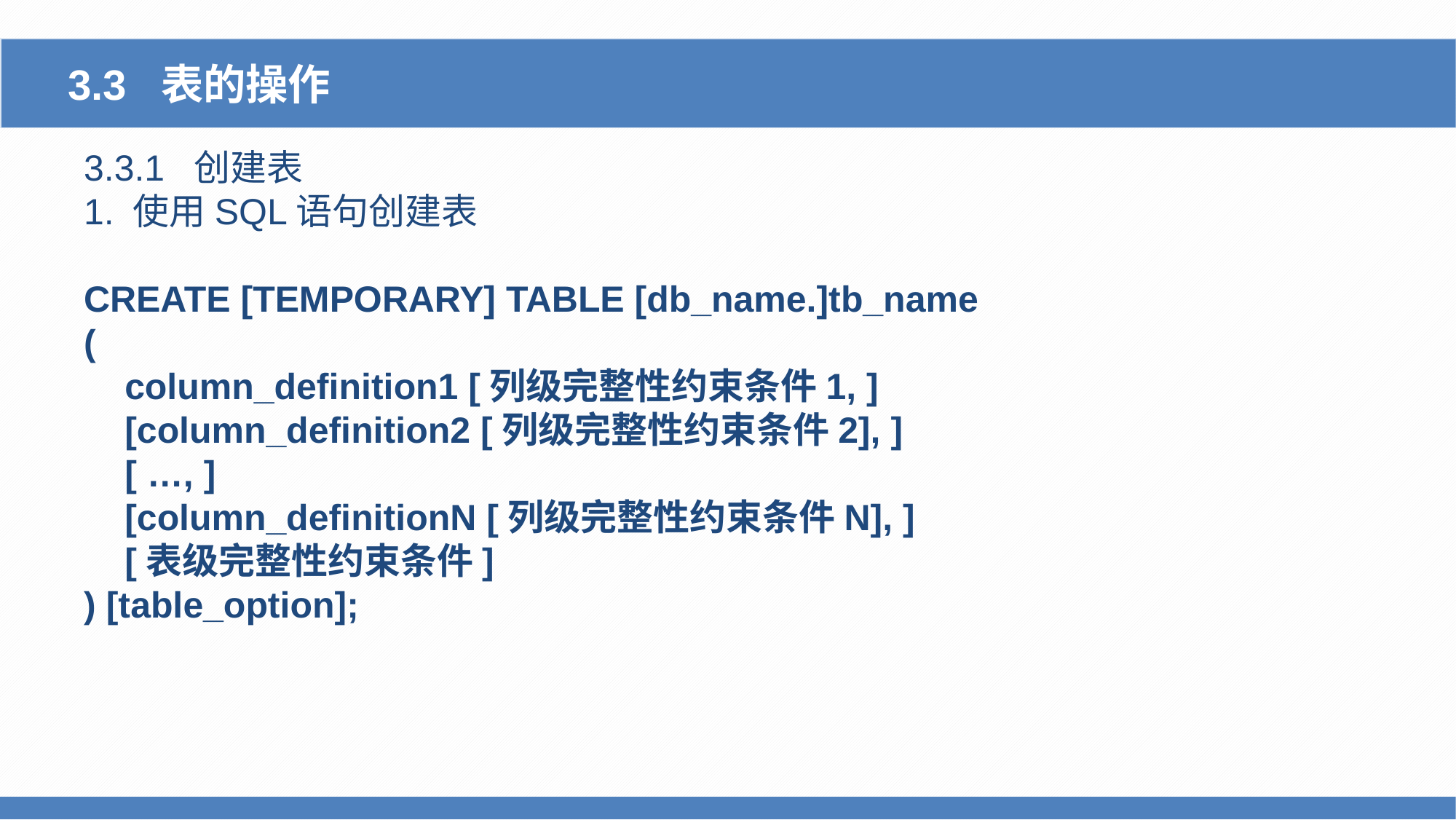

3.3  表的操作
3.3.1  创建表
1. 使用SQL语句创建表

CREATE [TEMPORARY] TABLE [db_name.]tb_name
(
    column_definition1 [列级完整性约束条件1, ]
    [column_definition2 [列级完整性约束条件2], ]
    [ …, ]
    [column_definitionN [列级完整性约束条件N], ]
    [表级完整性约束条件]
) [table_option];